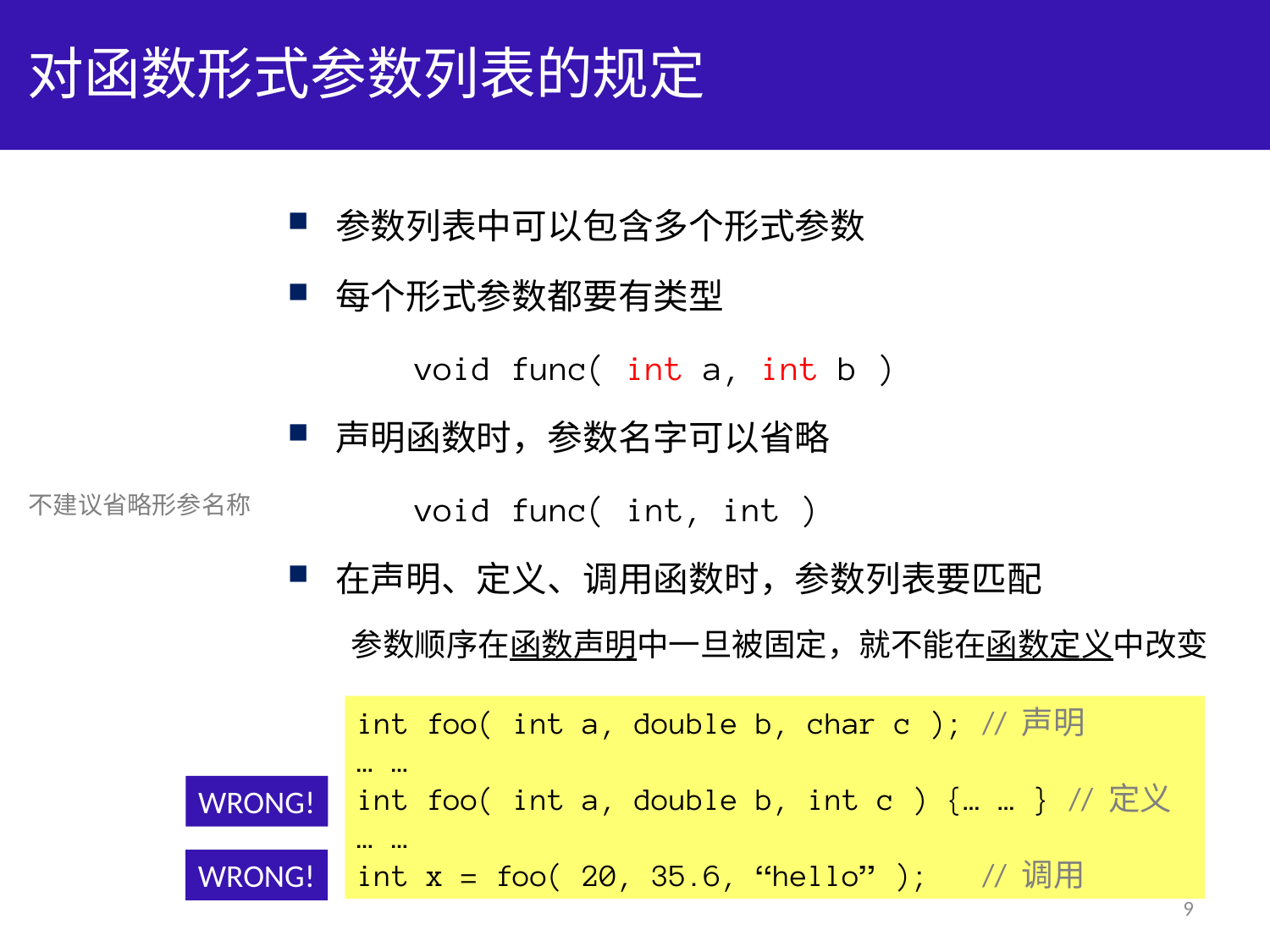

# 对函数形式参数列表的规定
参数列表中可以包含多个形式参数
每个形式参数都要有类型
	void func( int a, int b )
声明函数时，参数名字可以省略
	void func( int, int )
在声明、定义、调用函数时，参数列表要匹配
参数顺序在函数声明中一旦被固定，就不能在函数定义中改变
不建议省略形参名称
int foo( int a, double b, char c ); // 声明
… …
int foo( int a, double b, int c ) {… … } // 定义
… …
int x = foo( 20, 35.6, “hello” );   // 调用
WRONG!
WRONG!
9